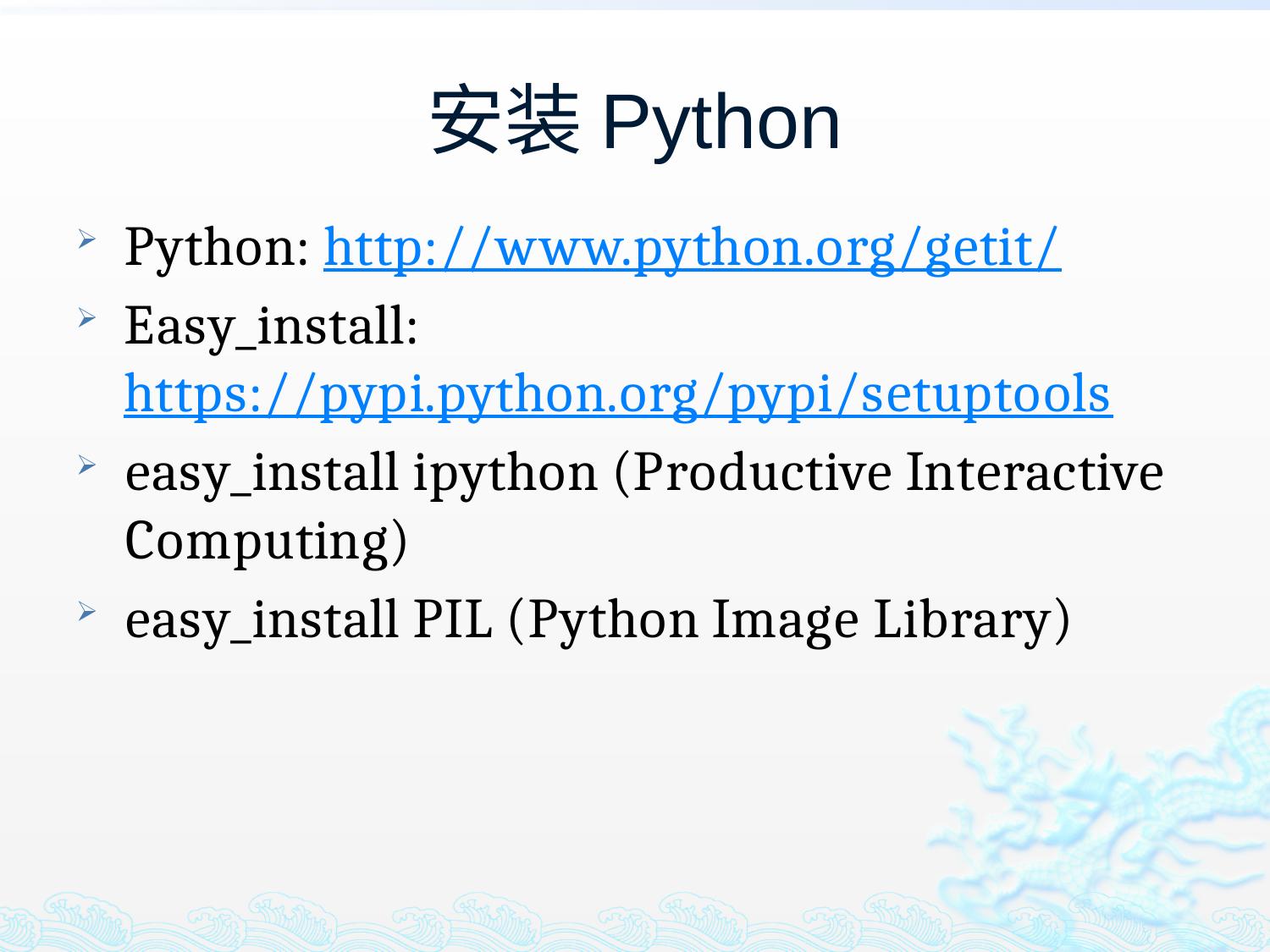

# 安装Python
Python: http://www.python.org/getit/
Easy_install: https://pypi.python.org/pypi/setuptools
easy_install ipython (Productive Interactive Computing)
easy_install PIL (Python Image Library)